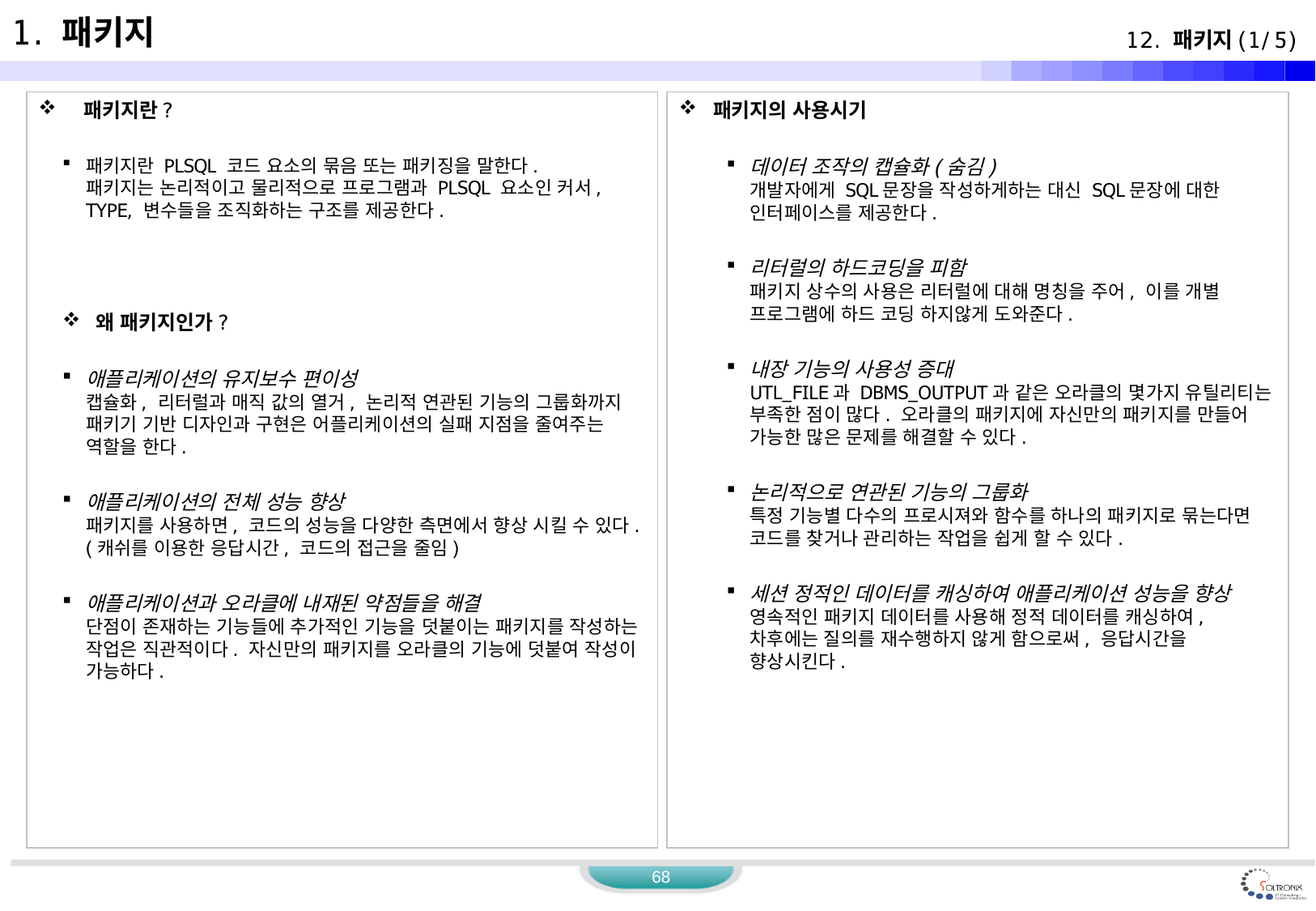

1. 패키지
12. 패키지(1/5)
  패키지란?

패키지란 PLSQL 코드 요소의 묶음 또는 패키징을 말한다.
패키지는 논리적이고 물리적으로 프로그램과 PLSQL 요소인 커서, TYPE, 변수들을 조직화하는 구조를 제공한다.

 왜 패키지인가?

애플리케이션의 유지보수 편이성
캡슐화, 리터럴과 매직 값의 열거, 논리적 연관된 기능의 그룹화까지 패키기 기반 디자인과 구현은 어플리케이션의 실패 지점을 줄여주는 역할을 한다.

애플리케이션의 전체 성능 향상
패키지를 사용하면, 코드의 성능을 다양한 측면에서 향상 시킬 수 있다.(캐쉬를 이용한 응답시간, 코드의 접근을 줄임)

애플리케이션과 오라클에 내재된 약점들을 해결
단점이 존재하는 기능들에 추가적인 기능을 덧붙이는 패키지를 작성하는 작업은 직관적이다. 자신만의 패키지를 오라클의 기능에 덧붙여 작성이 가능하다.
 패키지의 사용시기

데이터 조작의 캡슐화(숨김)
개발자에게 SQL문장을 작성하게하는 대신 SQL문장에 대한 인터페이스를 제공한다.

리터럴의 하드코딩을 피함
패키지 상수의 사용은 리터럴에 대해 명칭을 주어, 이를 개별 프로그램에 하드 코딩 하지않게 도와준다.

내장 기능의 사용성 증대
UTL_FILE과 DBMS_OUTPUT과 같은 오라클의 몇가지 유틸리티는 부족한 점이 많다. 오라클의 패키지에 자신만의 패키지를 만들어  가능한 많은 문제를 해결할 수 있다.

논리적으로 연관된 기능의 그룹화
특정 기능별 다수의 프로시져와 함수를 하나의 패키지로 묶는다면 코드를 찾거나 관리하는 작업을 쉽게 할 수 있다.

세션 정적인 데이터를 캐싱하여 애플리케이션 성능을 향상
영속적인 패키지 데이터를 사용해 정적 데이터를 캐싱하여,
차후에는 질의를 재수행하지 않게 함으로써, 응답시간을 향상시킨다.